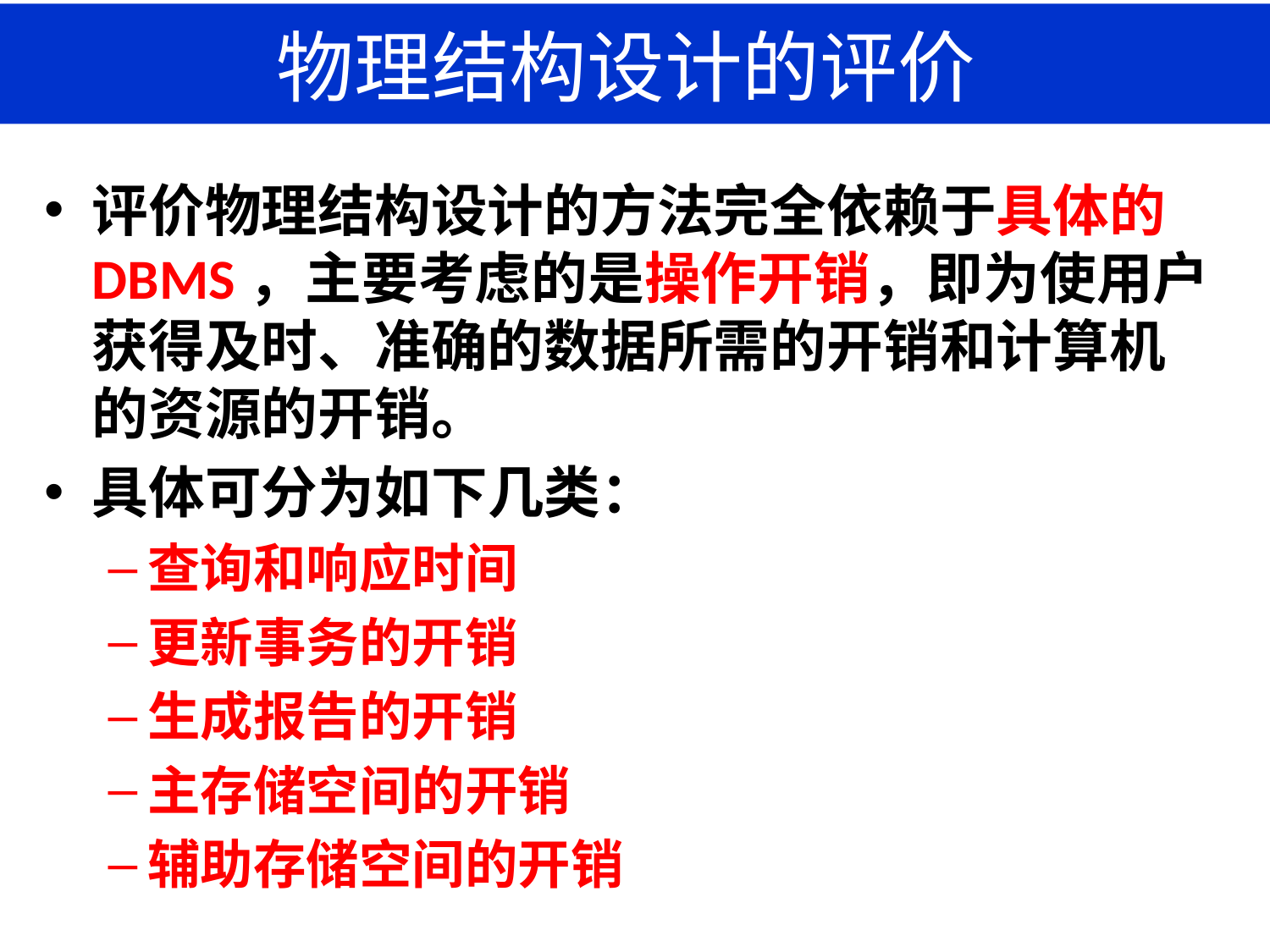

# 物理结构设计的评价
评价物理结构设计的方法完全依赖于具体的DBMS，主要考虑的是操作开销，即为使用户获得及时、准确的数据所需的开销和计算机的资源的开销。
具体可分为如下几类：
查询和响应时间
更新事务的开销
生成报告的开销
主存储空间的开销
辅助存储空间的开销